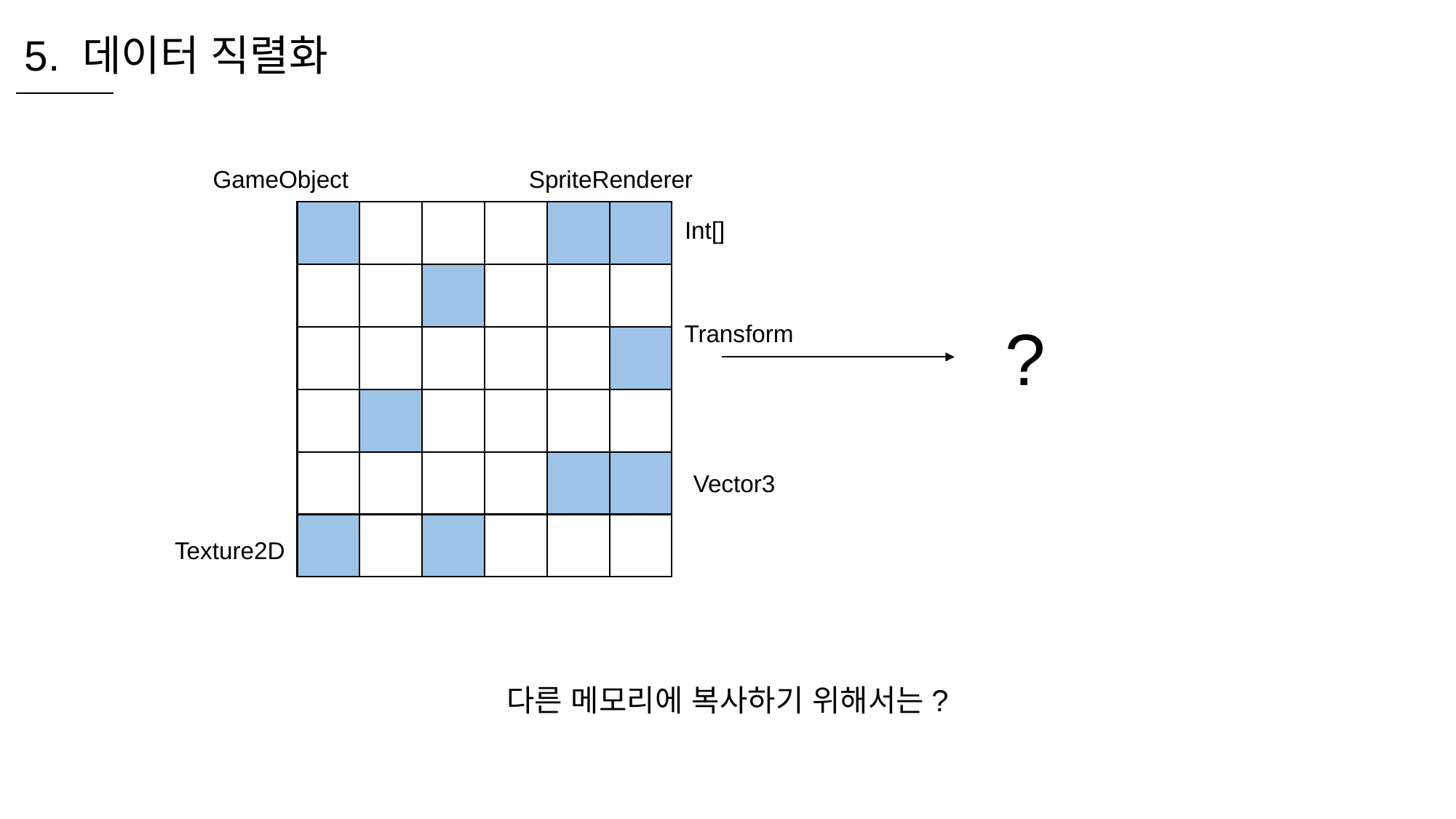

5. 데이터 직렬화
GameObject
SpriteRenderer

Int[]
?
Transform
Vector3
Texture2D
다른 메모리에 복사하기 위해서는?